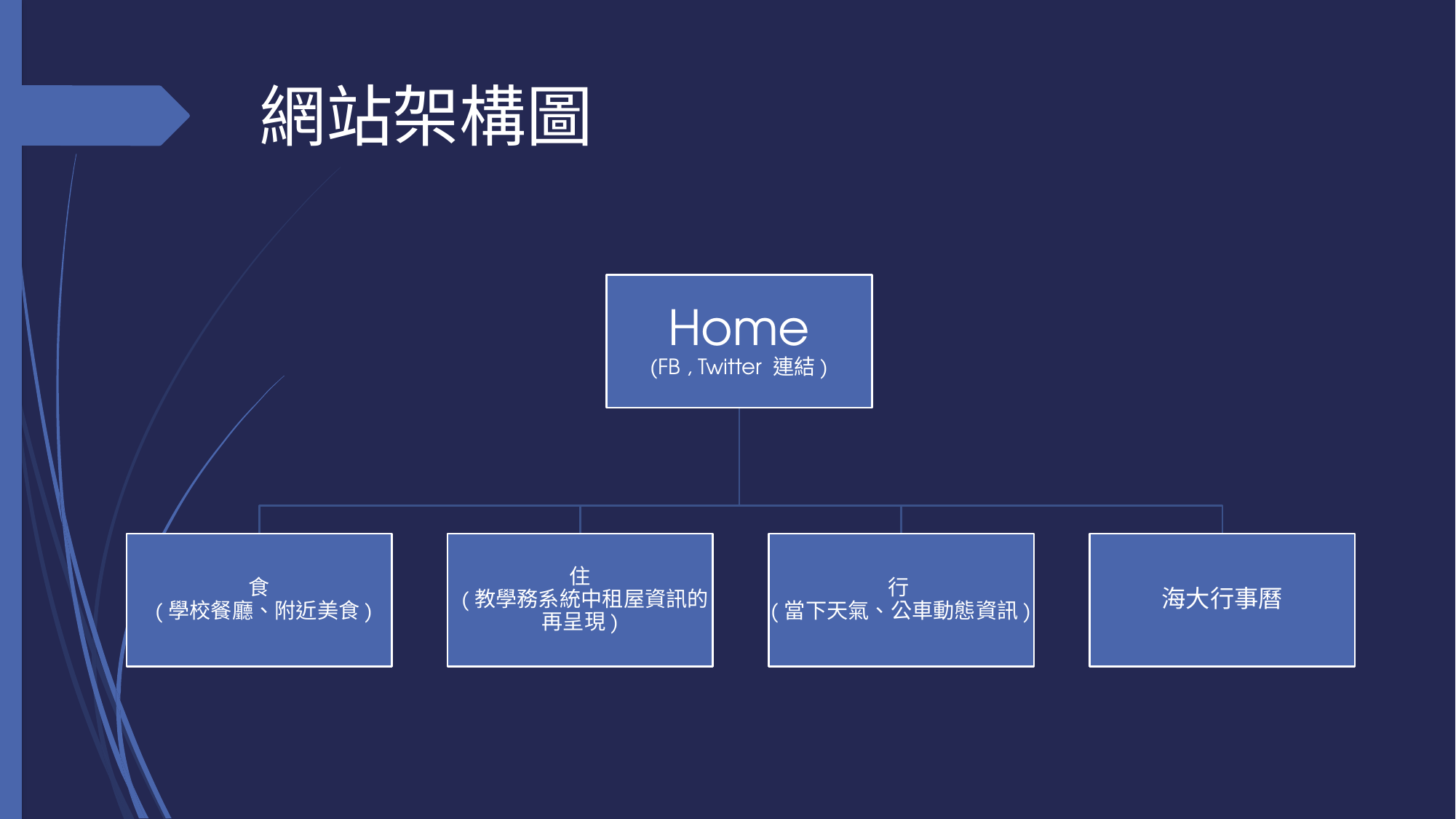

# 網站架構圖
Home
(FB , Twitter 連結)
食
 (學校餐廳、附近美食)
住
 (教學務系統中租屋資訊的再呈現)
行
(當下天氣、公車動態資訊)
海大行事曆